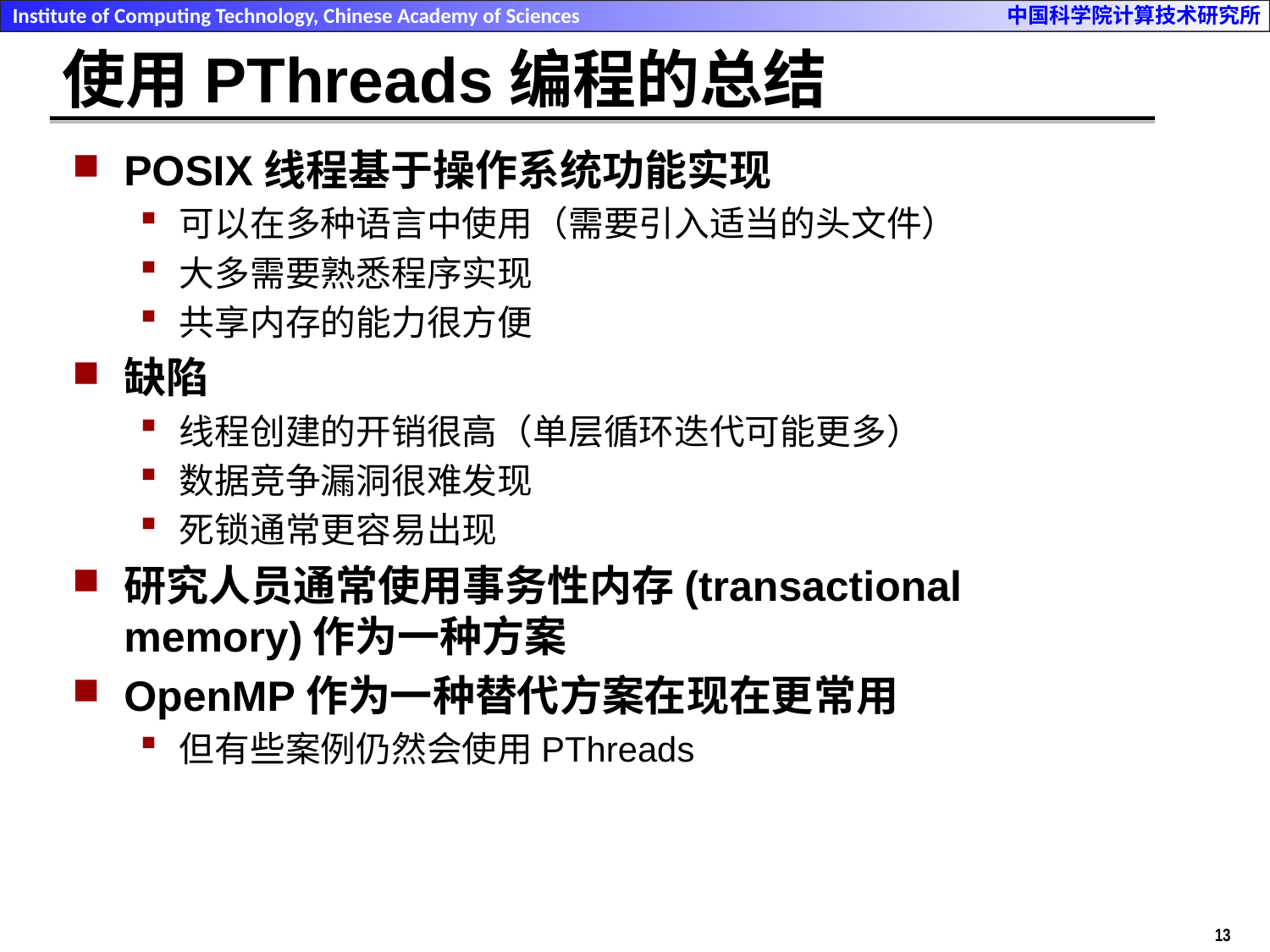

# 使用PThreads编程的总结
POSIX线程基于操作系统功能实现
可以在多种语言中使用（需要引入适当的头文件）
大多需要熟悉程序实现
共享内存的能力很方便
缺陷
线程创建的开销很高（单层循环迭代可能更多）
数据竞争漏洞很难发现
死锁通常更容易出现
研究人员通常使用事务性内存(transactional memory)作为一种方案
OpenMP作为一种替代方案在现在更常用
但有些案例仍然会使用PThreads